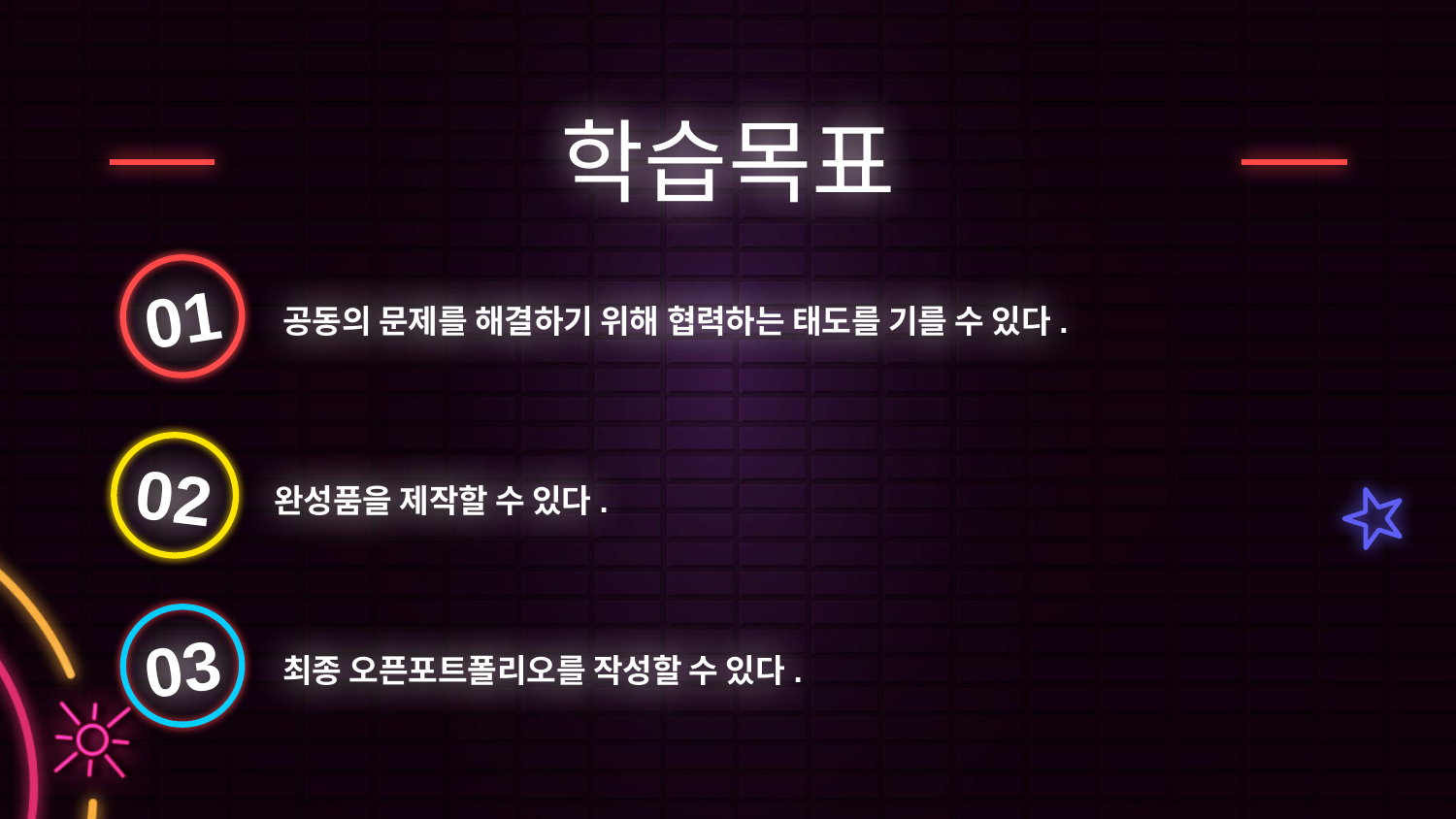

학습목표

01
공동의 문제를 해결하기 위해 협력하는 태도를 기를 수 있다.

02
완성품을 제작할 수 있다.

03
최종 오픈포트폴리오를 작성할 수 있다.